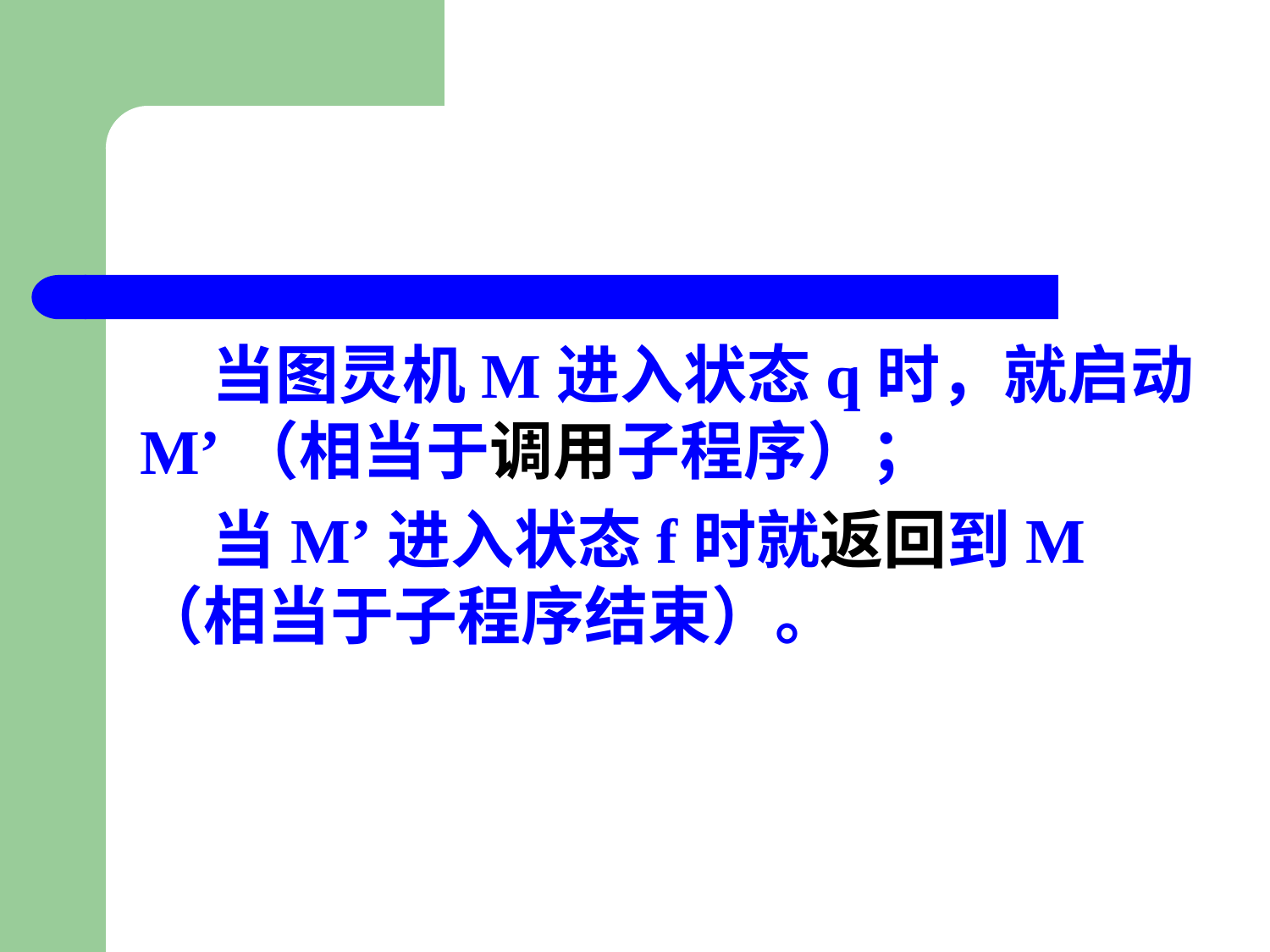

#
    当图灵机M进入状态q时，就启动M’（相当于调用子程序）；
    当M’进入状态f时就返回到M（相当于子程序结束）。